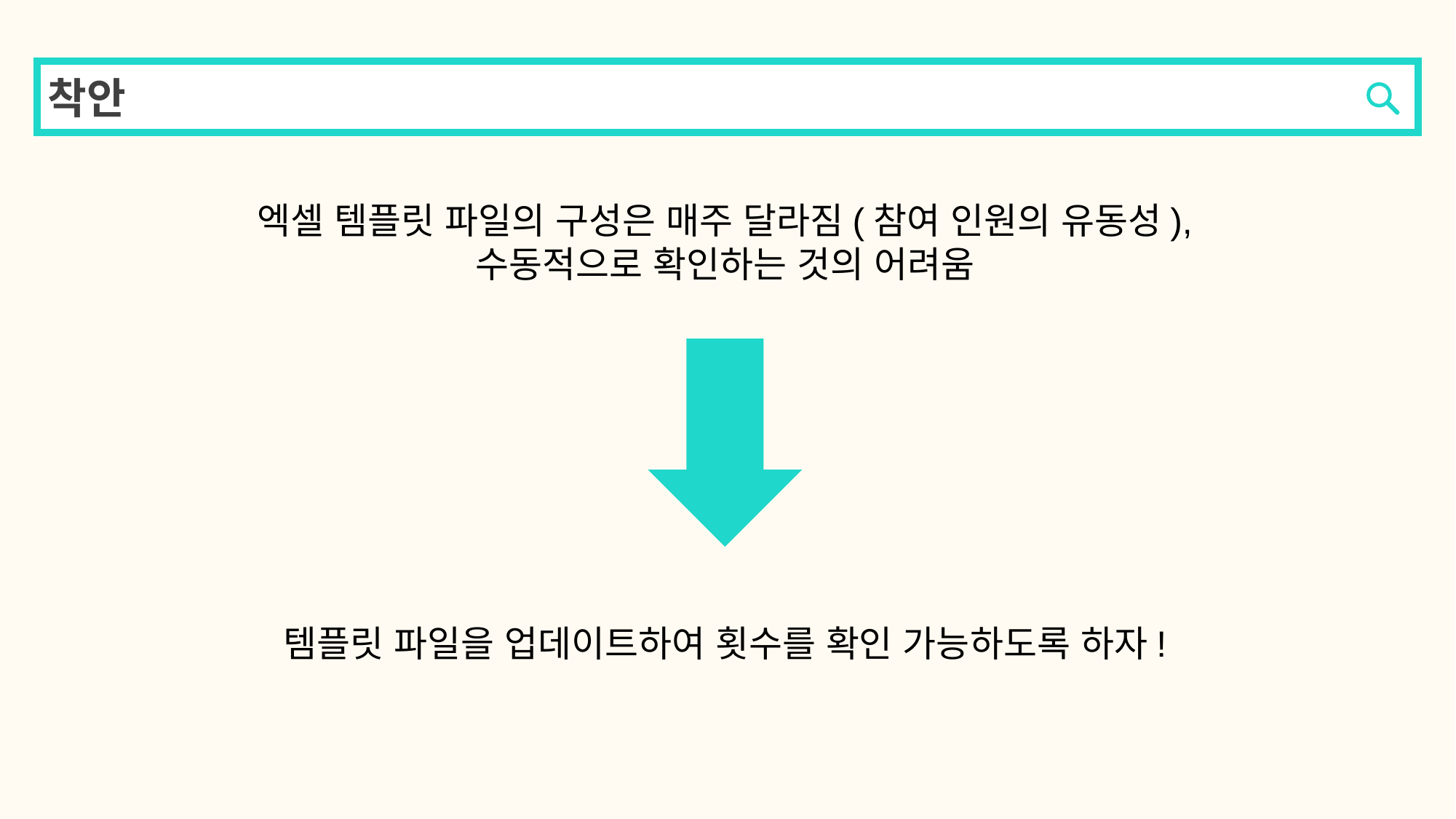

착안

엑셀 템플릿 파일의 구성은 매주 달라짐(참여 인원의 유동성), 수동적으로 확인하는 것의 어려움

템플릿 파일을 업데이트하여 횟수를 확인 가능하도록 하자!